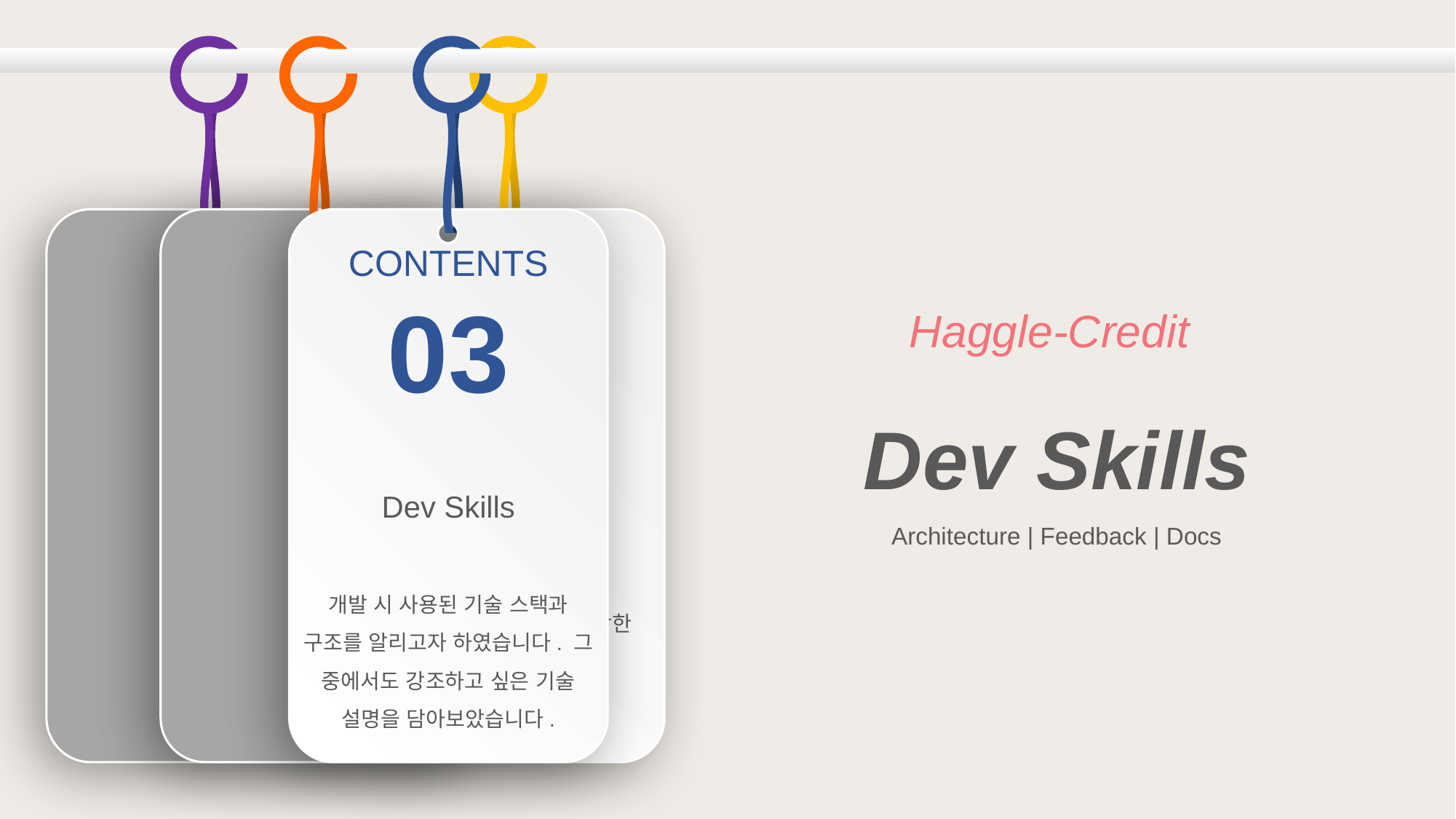

CONTENTS
03

Dev Skills

개발 시 사용된 기술 스택과 구조를 알리고자 하였습니다. 그 중에서도 강조하고 싶은 기술 설명을 담아보았습니다.

CONTENTS
04

컨텐츠에 대한
내용을 적어요
이커머스 웹 서비스를 제작한 자랑스러운 개발진들을 소개합니다.

Haggle-Credit
Dev Skills
Architecture | Feedback | Docs